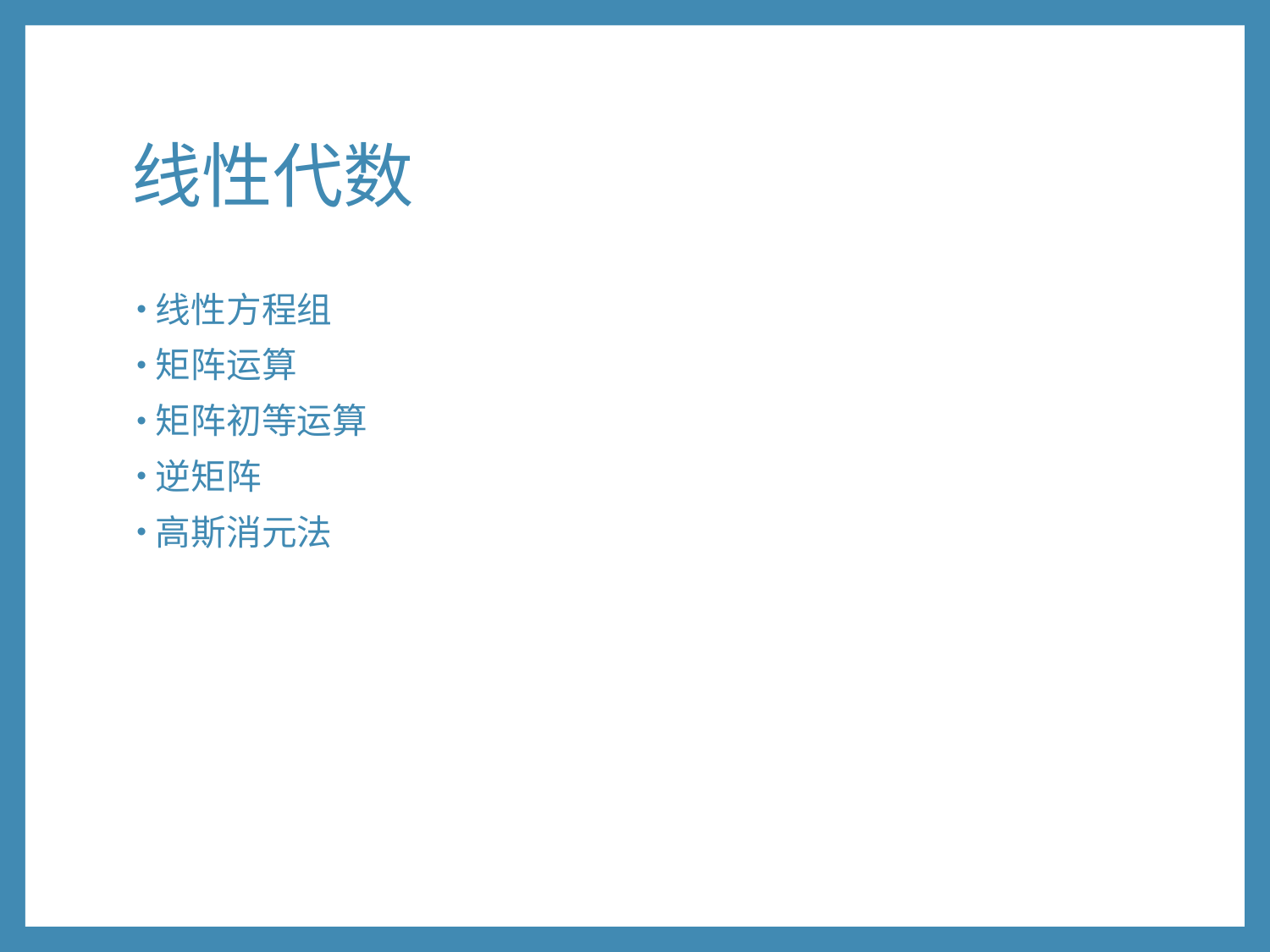

# 线性代数
线性方程组
矩阵运算
矩阵初等运算
逆矩阵
高斯消元法